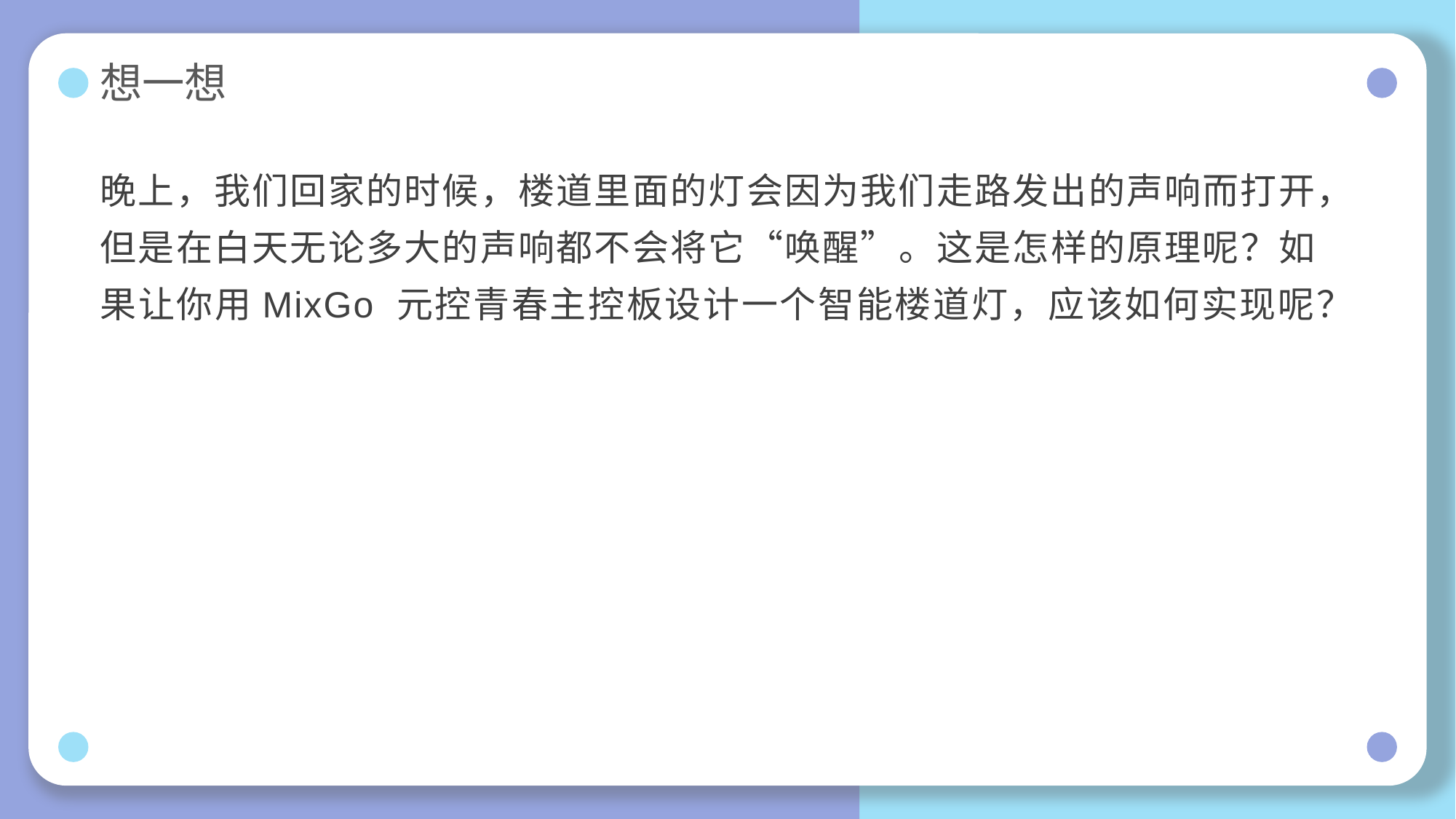

# 想一想
晚上，我们回家的时候，楼道里面的灯会因为我们走路发出的声响而打开，但是在白天无论多大的声响都不会将它“唤醒”。这是怎样的原理呢？如果让你用MixGo 元控青春主控板设计一个智能楼道灯，应该如何实现呢？